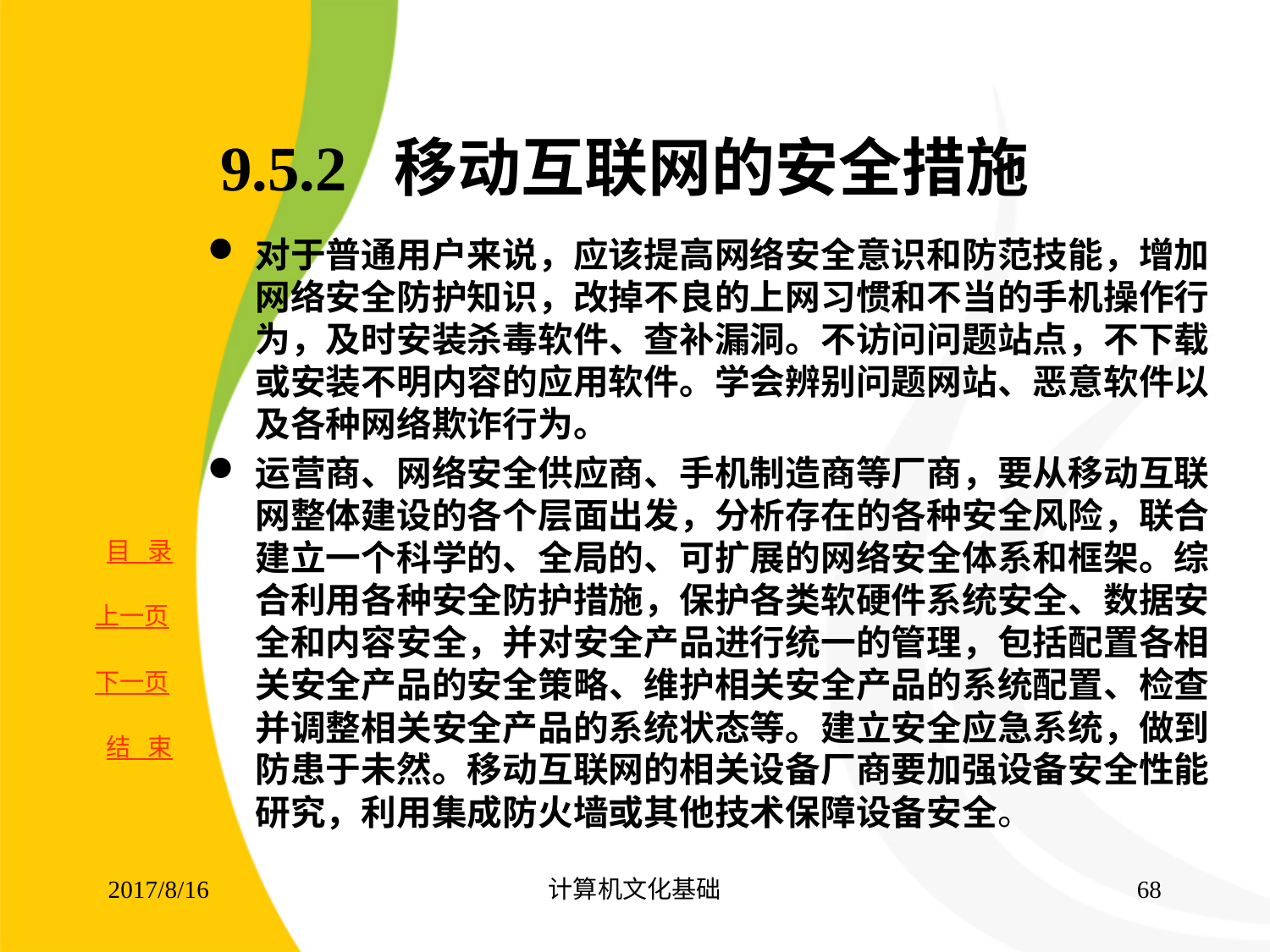

# 9.5.2  移动互联网的安全措施
对于普通用户来说，应该提高网络安全意识和防范技能，增加网络安全防护知识，改掉不良的上网习惯和不当的手机操作行为，及时安装杀毒软件、查补漏洞。不访问问题站点，不下载或安装不明内容的应用软件。学会辨别问题网站、恶意软件以及各种网络欺诈行为。
运营商、网络安全供应商、手机制造商等厂商，要从移动互联网整体建设的各个层面出发，分析存在的各种安全风险，联合建立一个科学的、全局的、可扩展的网络安全体系和框架。综合利用各种安全防护措施，保护各类软硬件系统安全、数据安全和内容安全，并对安全产品进行统一的管理，包括配置各相关安全产品的安全策略、维护相关安全产品的系统配置、检查并调整相关安全产品的系统状态等。建立安全应急系统，做到防患于未然。移动互联网的相关设备厂商要加强设备安全性能研究，利用集成防火墙或其他技术保障设备安全。
2017/8/16
计算机文化基础
68